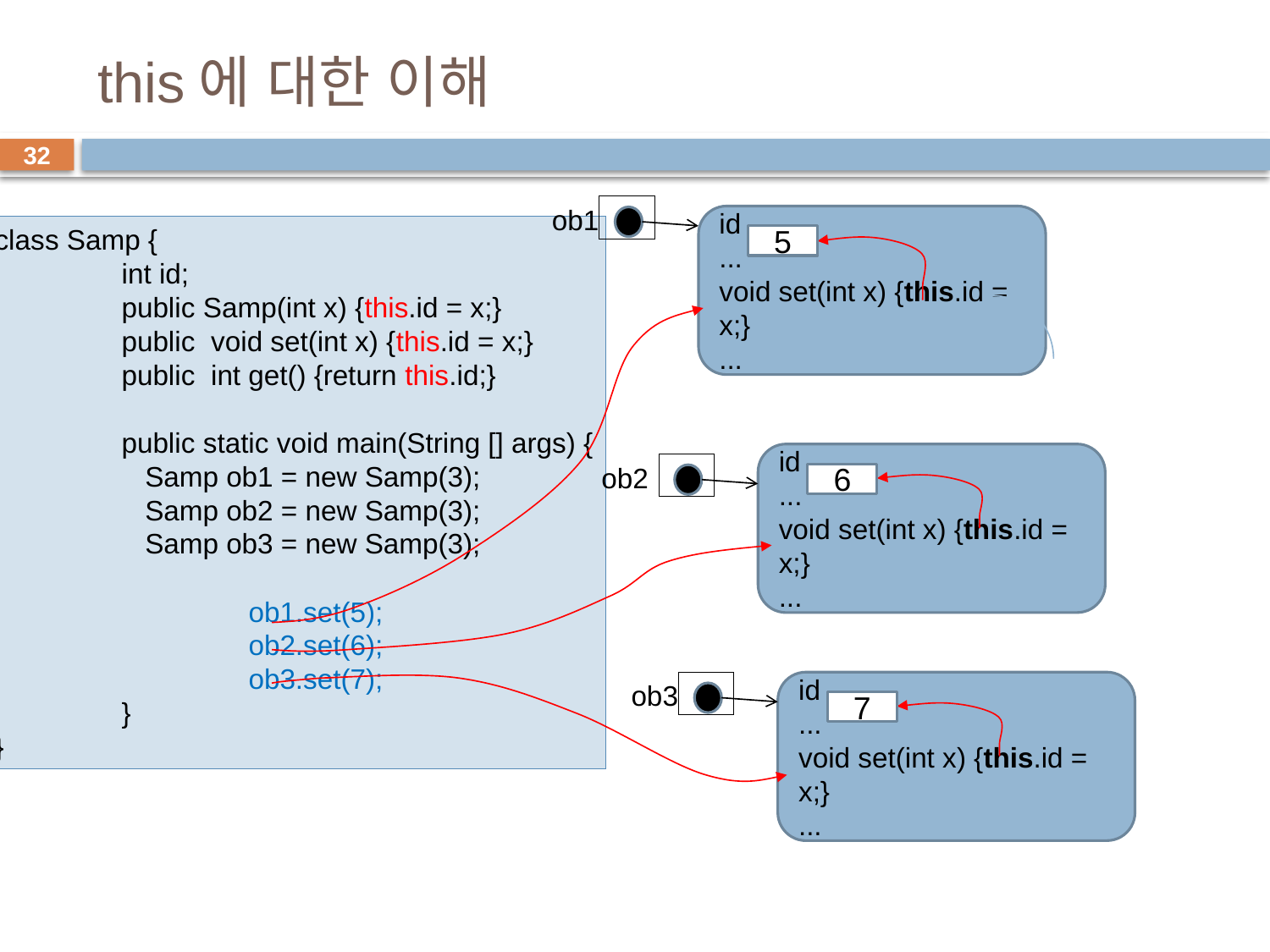

# this에 대한 이해
32
ob1

id
...
void set(int x) {this.id = x;}
...

class Samp {
	int id;
	public Samp(int x) {this.id = x;}
	public  void set(int x) {this.id = x;}
	public  int get() {return this.id;}

	public static void main(String [] args) {
	   Samp ob1 = new Samp(3);
	   Samp ob2 = new Samp(3);
	   Samp ob3 = new Samp(3);

		ob1.set(5);
		ob2.set(6);
		ob3.set(7);
	}
}
5

id
...
void set(int x) {this.id = x;}
...
ob2

6

ob3

id
...
void set(int x) {this.id = x;}
...

7